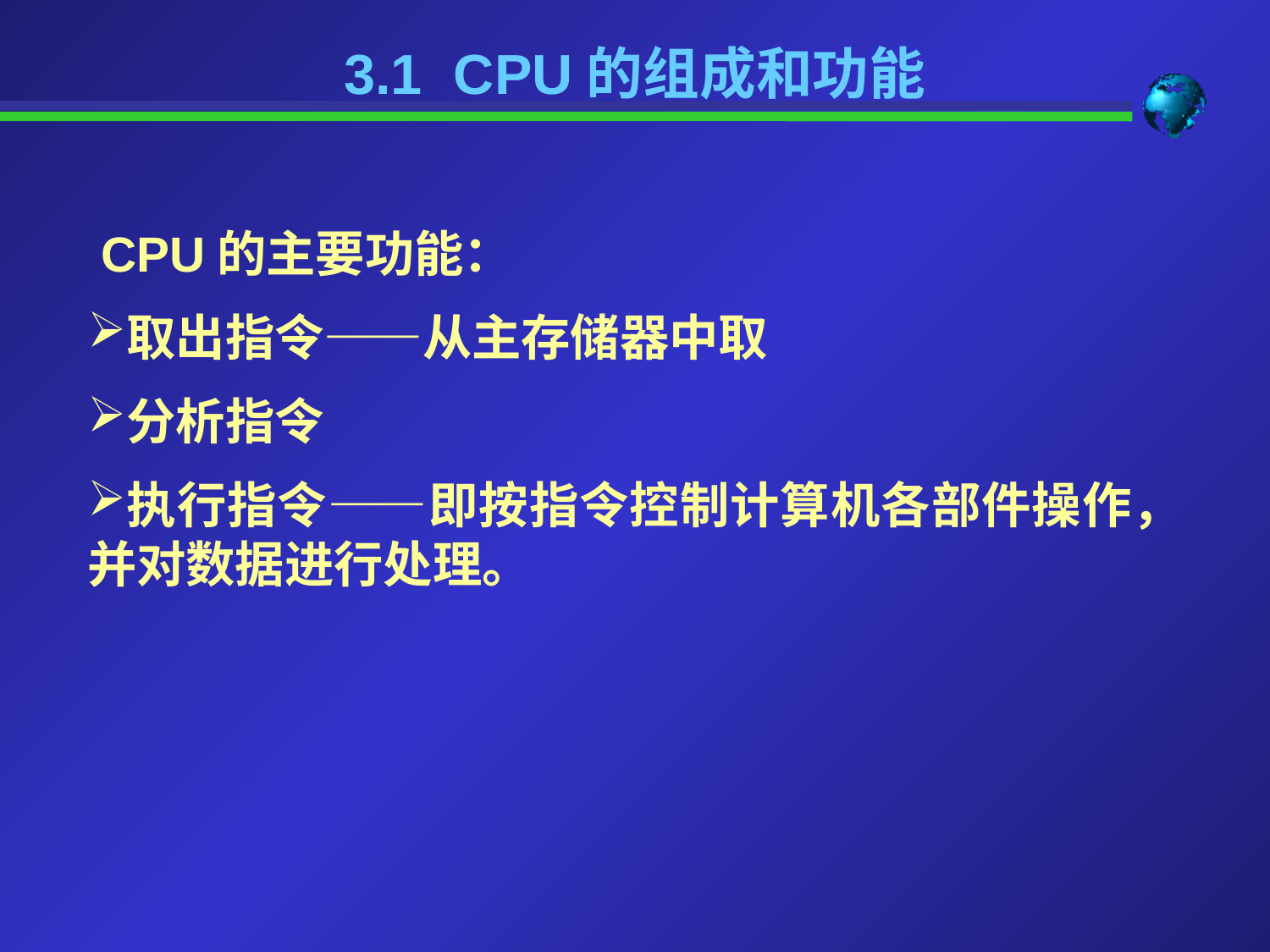

3.1  CPU的组成和功能
 CPU的主要功能：
取出指令——从主存储器中取
分析指令
执行指令——即按指令控制计算机各部件操作，并对数据进行处理。